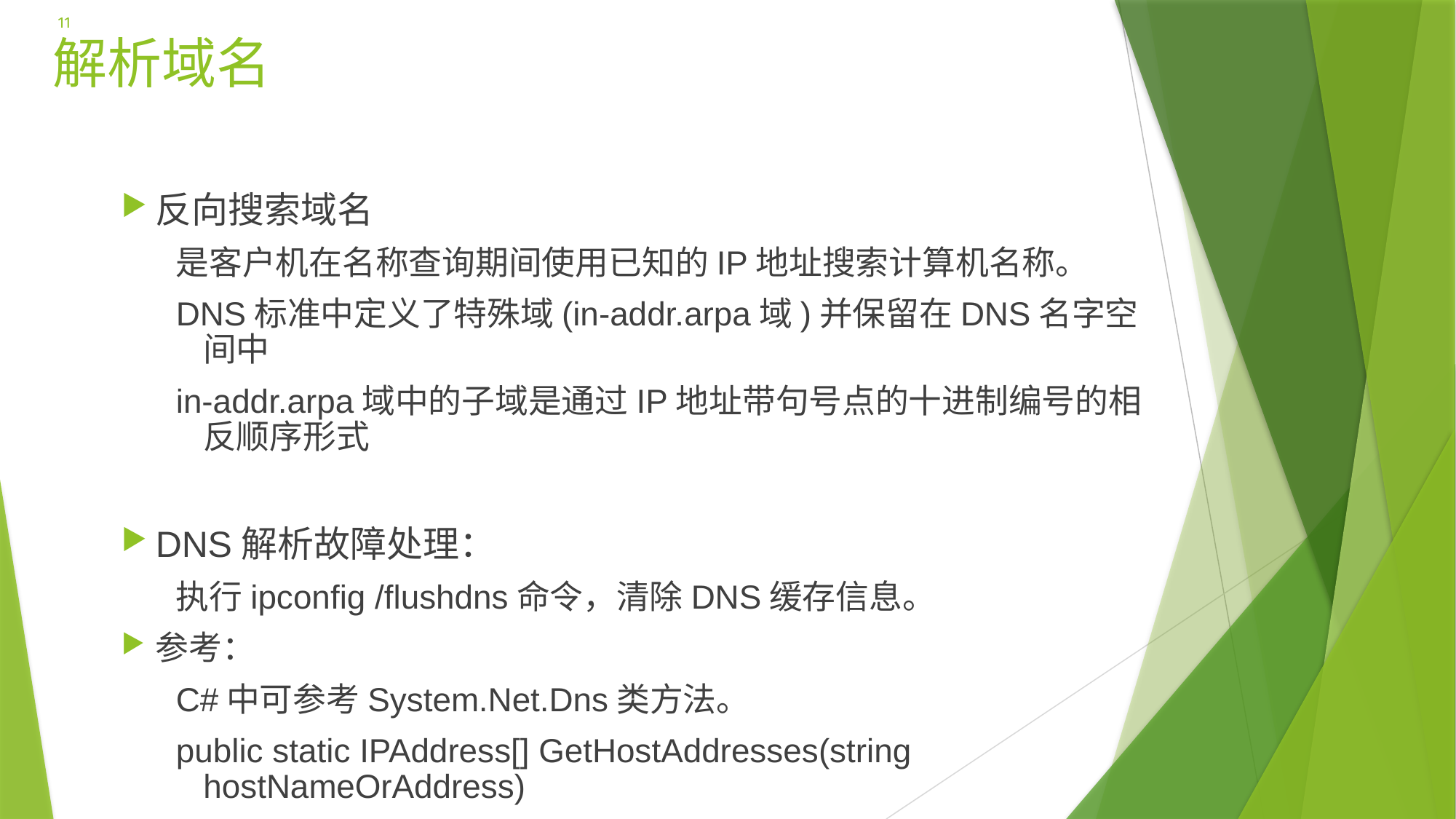

11
# 解析域名
反向搜索域名
是客户机在名称查询期间使用已知的IP地址搜索计算机名称。
DNS标准中定义了特殊域(in-addr.arpa域)并保留在DNS名字空间中
in-addr.arpa域中的子域是通过IP地址带句号点的十进制编号的相反顺序形式

DNS解析故障处理：
执行ipconfig /flushdns命令，清除DNS缓存信息。
参考：
C#中可参考System.Net.Dns类方法。
public static IPAddress[] GetHostAddresses(string hostNameOrAddress)